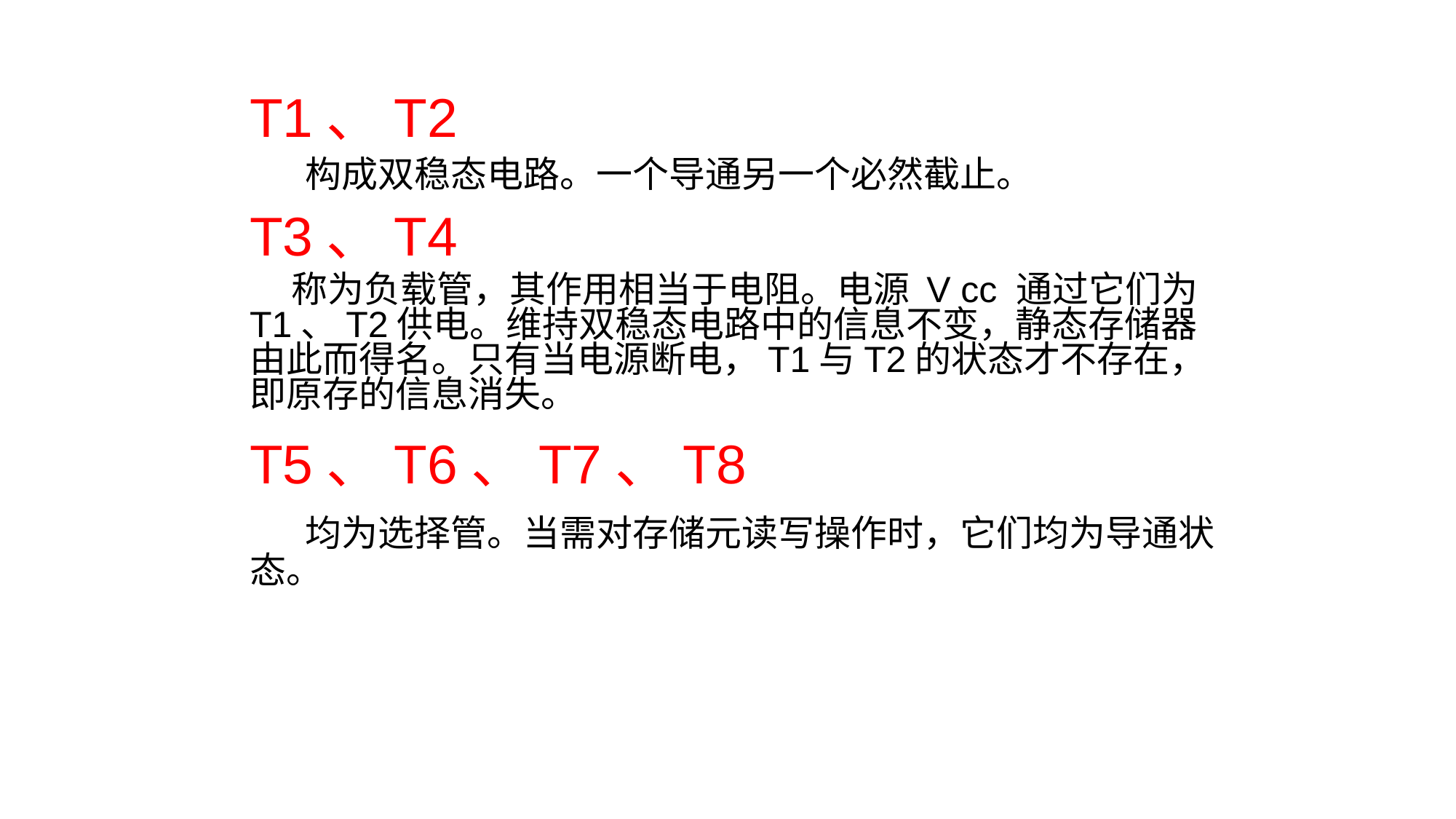

T1、T2
    构成双稳态电路。一个导通另一个必然截止。
T3、T4
    称为负载管，其作用相当于电阻。电源 V cc 通过它们为T1、T2供电。维持双稳态电路中的信息不变，静态存储器由此而得名。只有当电源断电，T1与T2的状态才不存在，即原存的信息消失。
T5、T6、T7、T8
    均为选择管。当需对存储元读写操作时，它们均为导通状态。